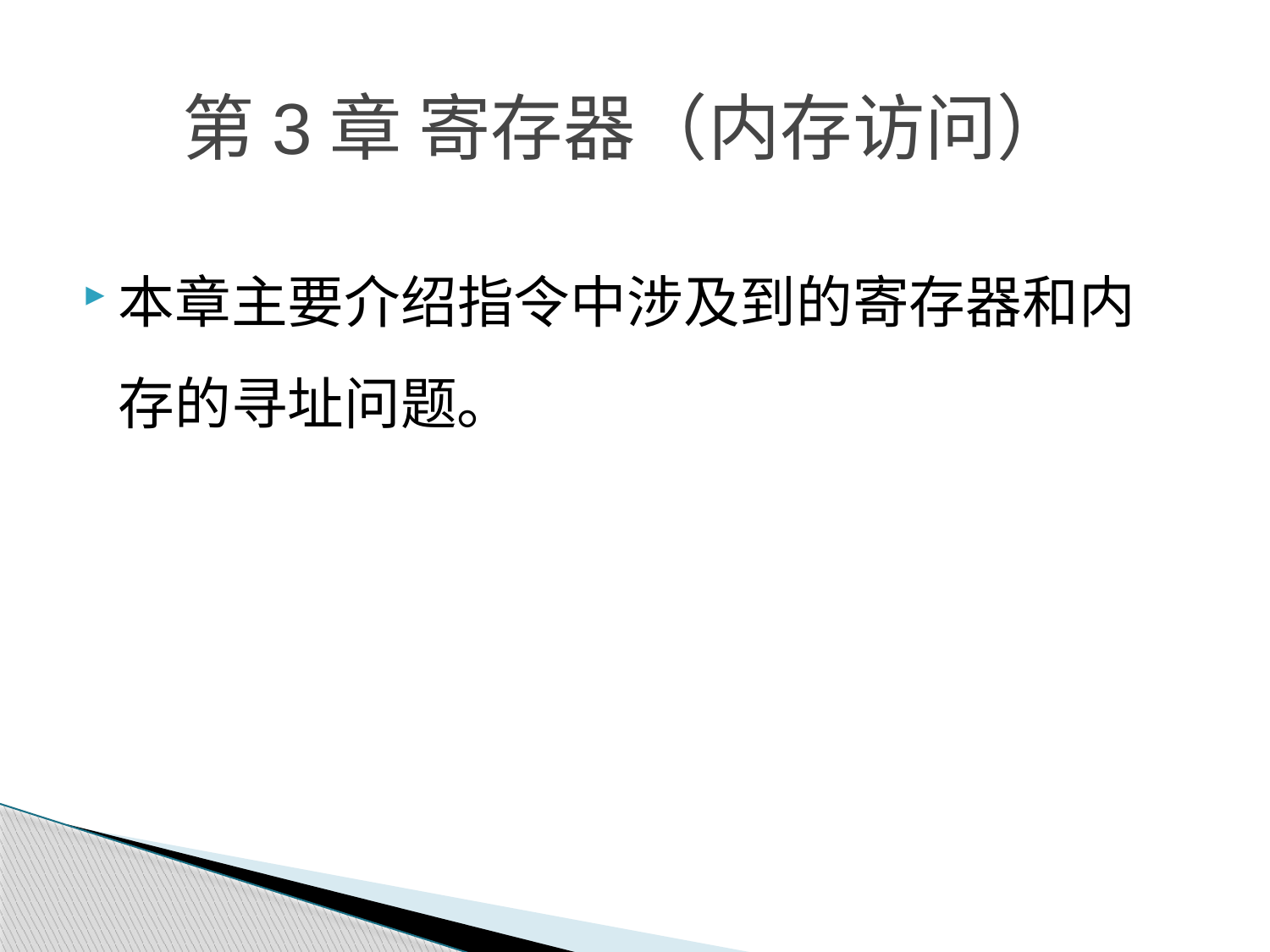

# 第3章 寄存器（内存访问）
本章主要介绍指令中涉及到的寄存器和内存的寻址问题。